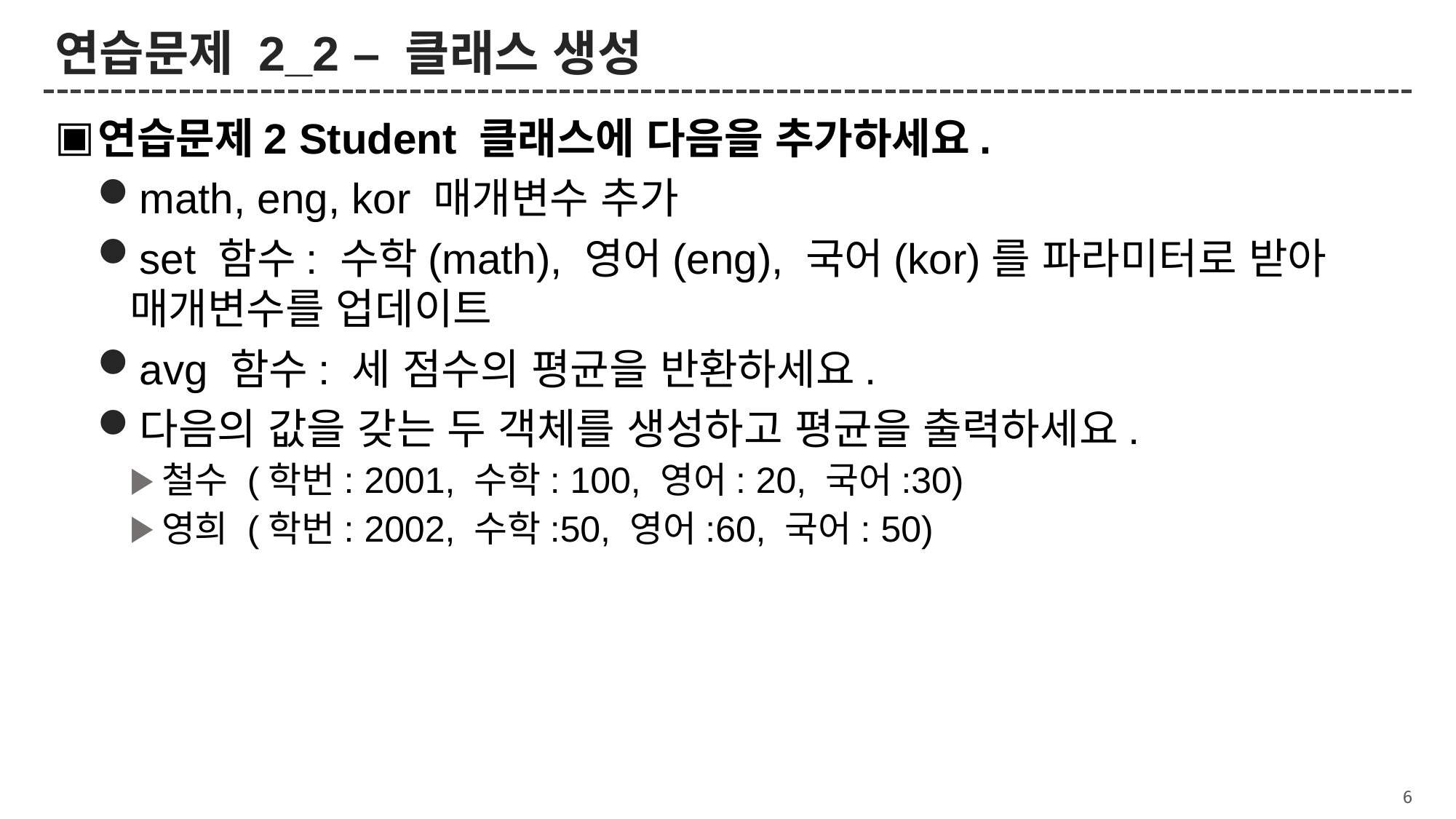

# 연습문제 2_2 – 클래스 생성
연습문제2 Student 클래스에 다음을 추가하세요.
math, eng, kor 매개변수 추가
set 함수: 수학(math), 영어(eng), 국어(kor)를 파라미터로 받아 매개변수를 업데이트
avg 함수: 세 점수의 평균을 반환하세요.
다음의 값을 갖는 두 객체를 생성하고 평균을 출력하세요.
철수 (학번: 2001, 수학: 100, 영어: 20, 국어:30)
영희 (학번: 2002, 수학:50, 영어:60, 국어: 50)